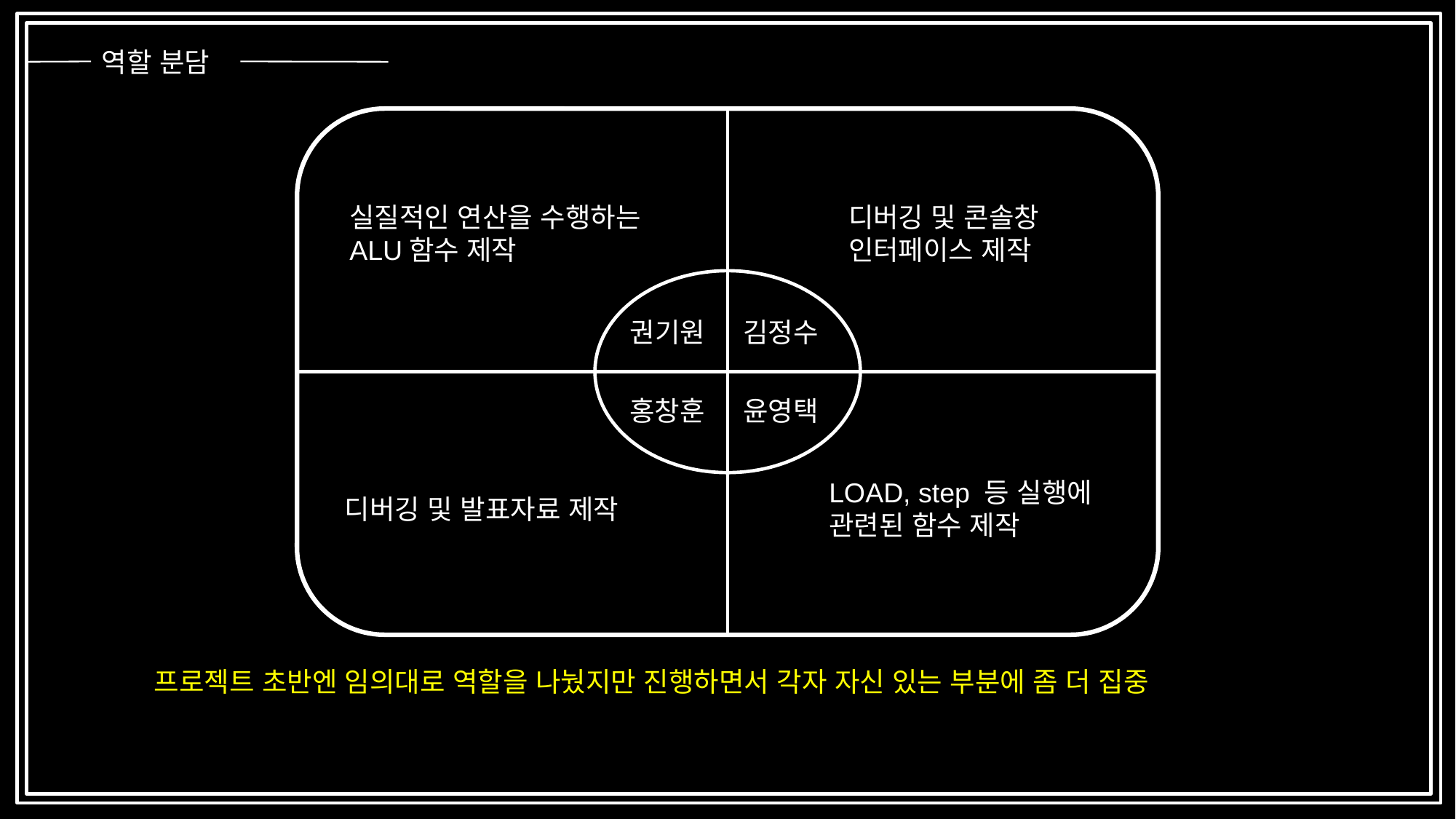

역할 분담

실질적인 연산을 수행하는 ALU함수 제작
디버깅 및 콘솔창 인터페이스 제작

권기원
김정수
홍창훈
윤영택
LOAD, step 등 실행에 관련된 함수 제작
디버깅 및 발표자료 제작
프로젝트 초반엔 임의대로 역할을 나눴지만 진행하면서 각자 자신 있는 부분에 좀 더 집중